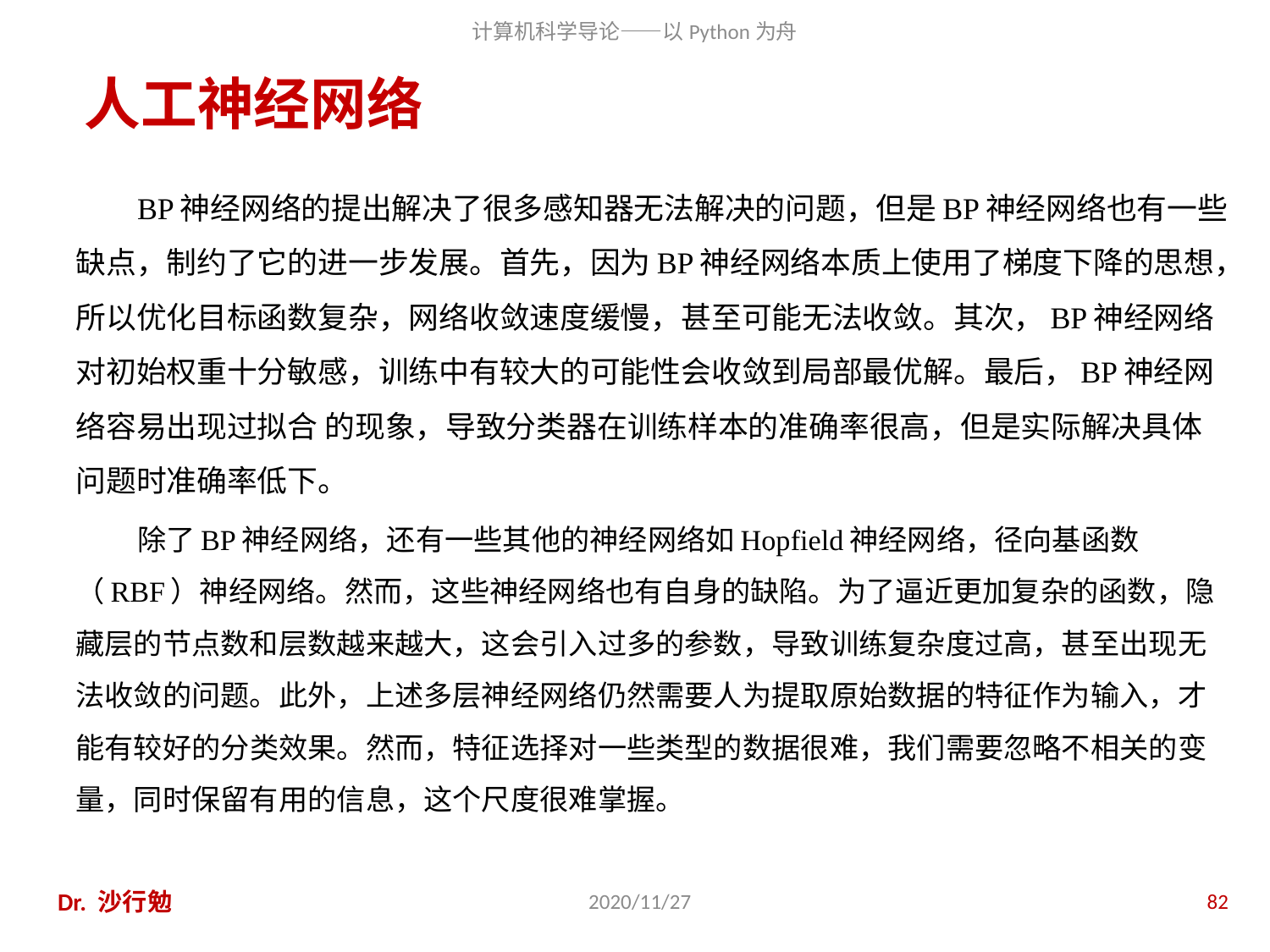

# 人工神经网络
BP神经网络的提出解决了很多感知器无法解决的问题，但是BP神经网络也有一些缺点，制约了它的进一步发展。首先，因为BP神经网络本质上使用了梯度下降的思想，所以优化目标函数复杂，网络收敛速度缓慢，甚至可能无法收敛。其次，BP神经网络对初始权重十分敏感，训练中有较大的可能性会收敛到局部最优解。最后，BP神经网络容易出现过拟合 的现象，导致分类器在训练样本的准确率很高，但是实际解决具体问题时准确率低下。
除了BP神经网络，还有一些其他的神经网络如Hopfield神经网络，径向基函数（RBF）神经网络。然而，这些神经网络也有自身的缺陷。为了逼近更加复杂的函数，隐藏层的节点数和层数越来越大，这会引入过多的参数，导致训练复杂度过高，甚至出现无法收敛的问题。此外，上述多层神经网络仍然需要人为提取原始数据的特征作为输入，才能有较好的分类效果。然而，特征选择对一些类型的数据很难，我们需要忽略不相关的变量，同时保留有用的信息，这个尺度很难掌握。
Dr. 沙行勉
2020/11/27
82